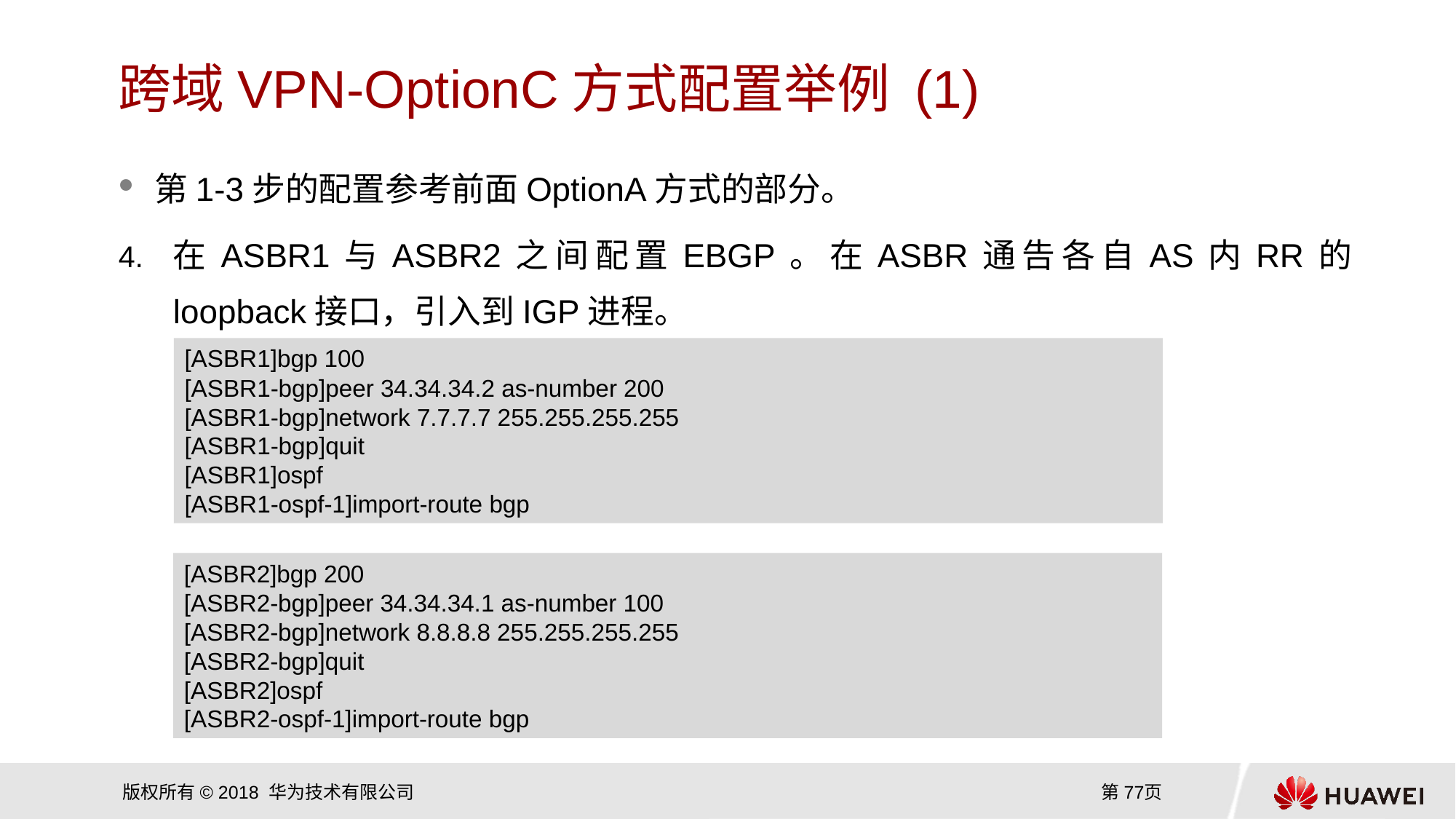

# 跨域VPN-OptionC方式配置举例 (1)
第1-3步的配置参考前面OptionA方式的部分。
在ASBR1与ASBR2之间配置EBGP。在ASBR通告各自AS内RR的loopback接口，引入到IGP进程。

[ASBR1]bgp 100
[ASBR1-bgp]peer 34.34.34.2 as-number 200
[ASBR1-bgp]network 7.7.7.7 255.255.255.255
[ASBR1-bgp]quit
[ASBR1]ospf
[ASBR1-ospf-1]import-route bgp
[ASBR2]bgp 200
[ASBR2-bgp]peer 34.34.34.1 as-number 100
[ASBR2-bgp]network 8.8.8.8 255.255.255.255
[ASBR2-bgp]quit
[ASBR2]ospf
[ASBR2-ospf-1]import-route bgp